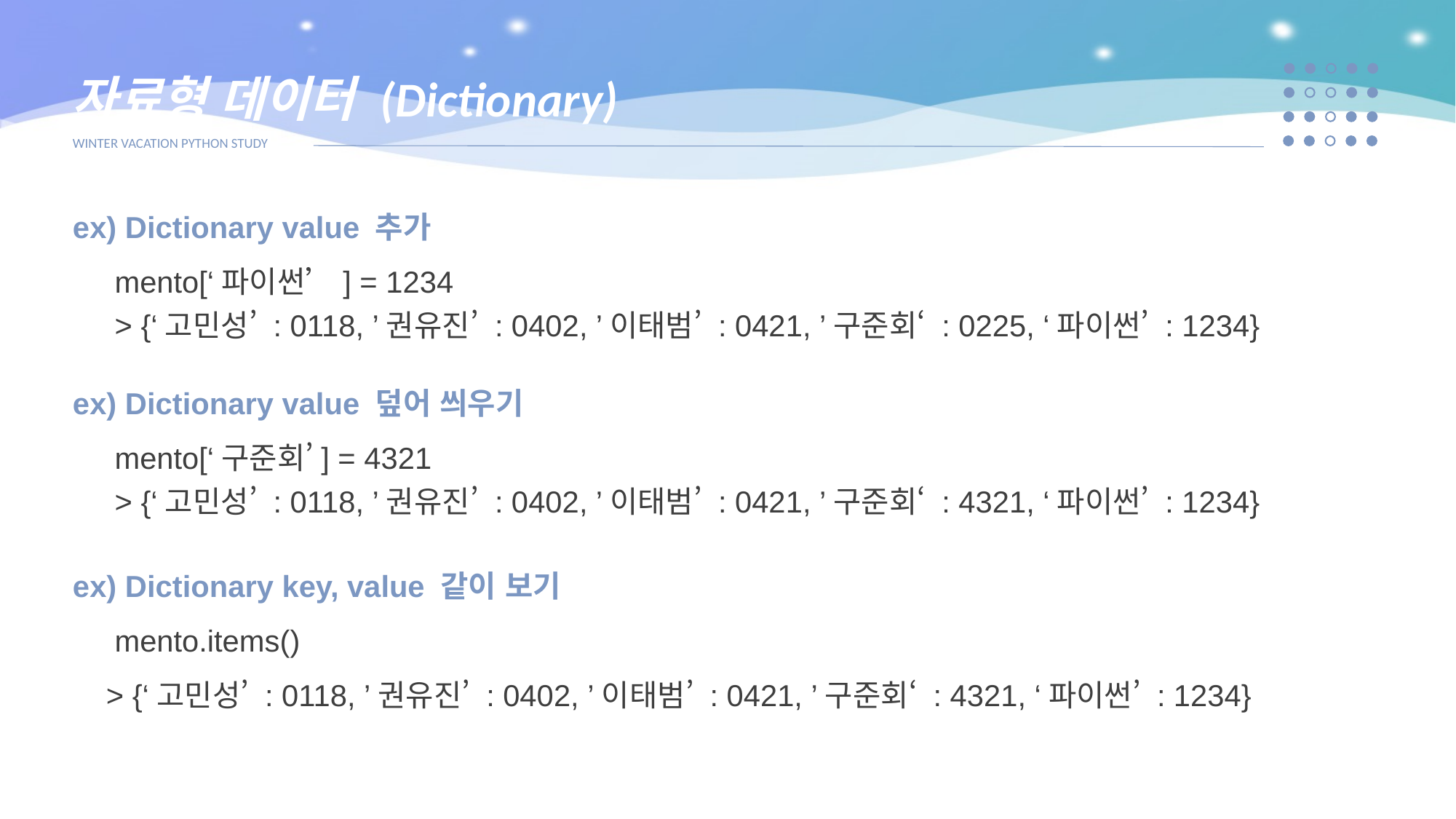

자료형 데이터 (Dictionary)
WINTER VACATION PYTHON STUDY

ex) Dictionary value 추가
     mento[‘파이썬’] = 1234
     > {‘고민성’ : 0118, ’권유진’ : 0402, ’이태범’ : 0421, ’구준회‘ : 0225, ‘파이썬’ : 1234}

ex) Dictionary value 덮어 씌우기
     mento[‘구준회’] = 4321
     > {‘고민성’ : 0118, ’권유진’ : 0402, ’이태범’ : 0421, ’구준회‘ : 4321, ‘파이썬’ : 1234}

ex) Dictionary key, value 같이 보기
     mento.items()
    > {‘고민성’ : 0118, ’권유진’ : 0402, ’이태범’ : 0421, ’구준회‘ : 4321, ‘파이썬’ : 1234}